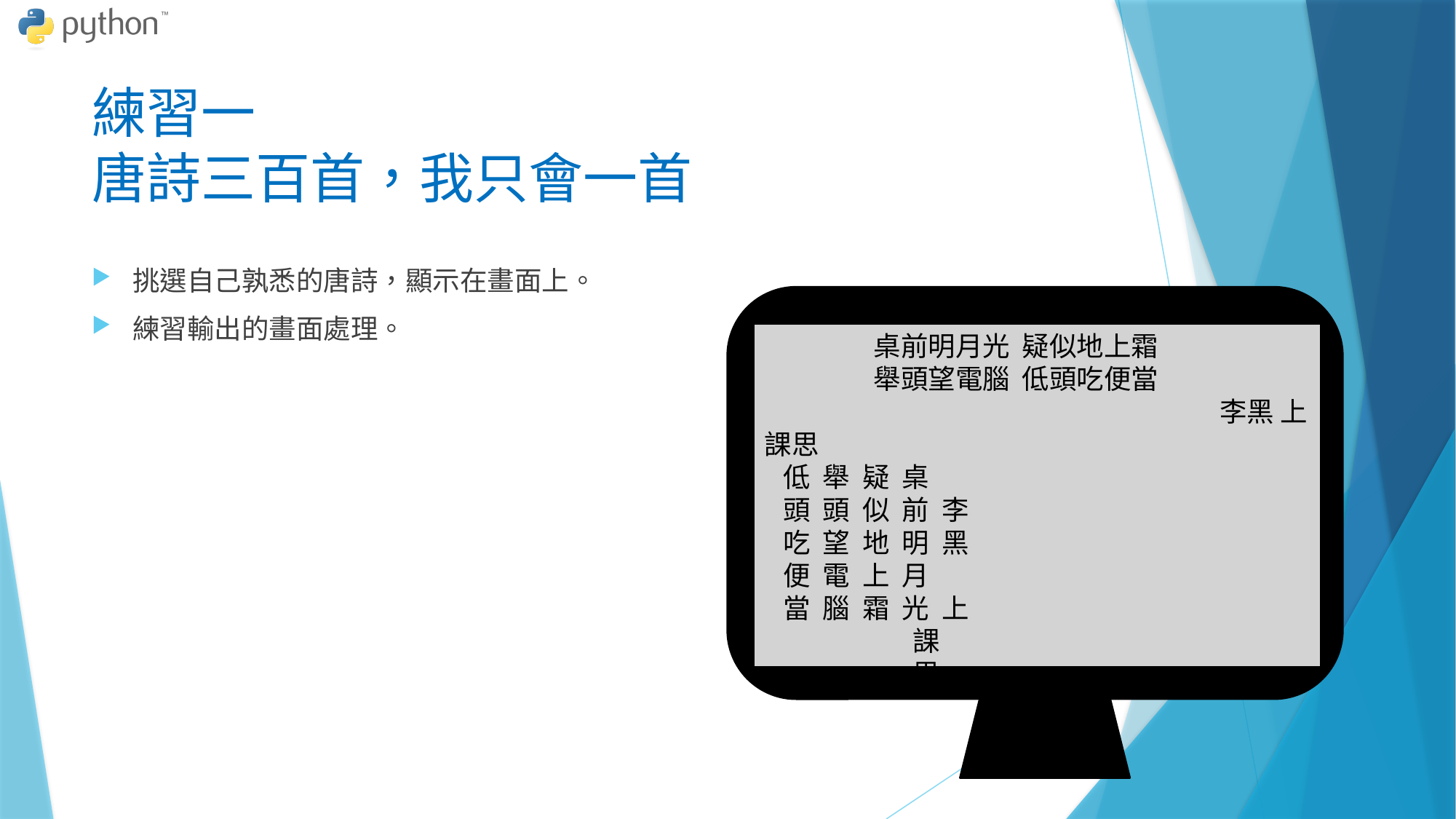

# 練習一 唐詩三百首，我只會一首
挑選自己孰悉的唐詩，顯示在畫面上。
練習輸出的畫面處理。

	桌前明月光  疑似地上霜
	舉頭望電腦  低頭吃便當
				  李黑 上課思
  低  舉  疑  桌
  頭  頭  似  前  李
  吃  望  地  明  黑
  便  電  上  月
  當  腦  霜  光  上
                       課
                       思